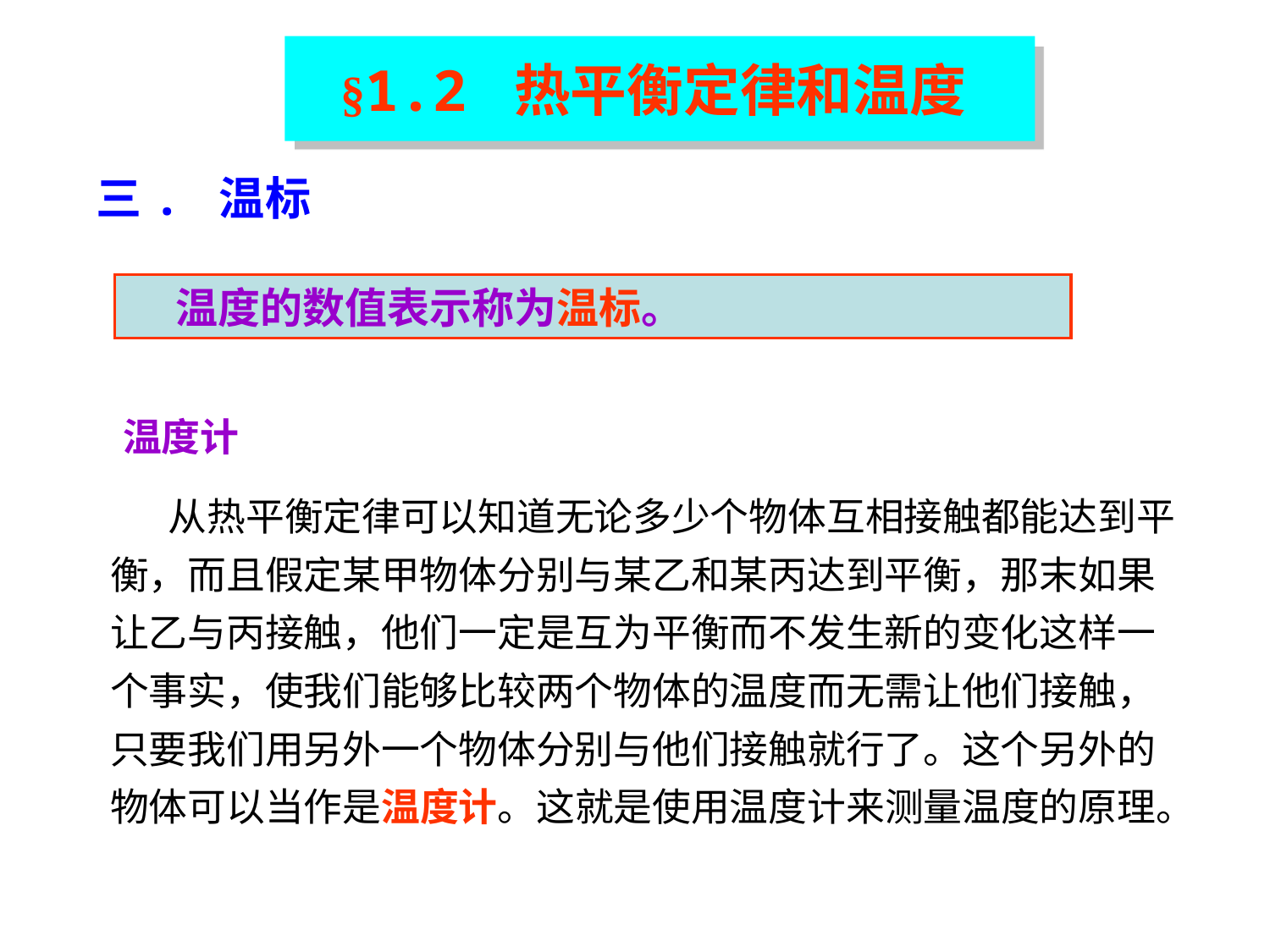

§1.2 热平衡定律和温度
三. 温标
     温度的数值表示称为温标。
温度计
       从热平衡定律可以知道无论多少个物体互相接触都能达到平衡，而且假定某甲物体分别与某乙和某丙达到平衡，那末如果让乙与丙接触，他们一定是互为平衡而不发生新的变化这样一个事实，使我们能够比较两个物体的温度而无需让他们接触，只要我们用另外一个物体分别与他们接触就行了。这个另外的物体可以当作是温度计。这就是使用温度计来测量温度的原理。